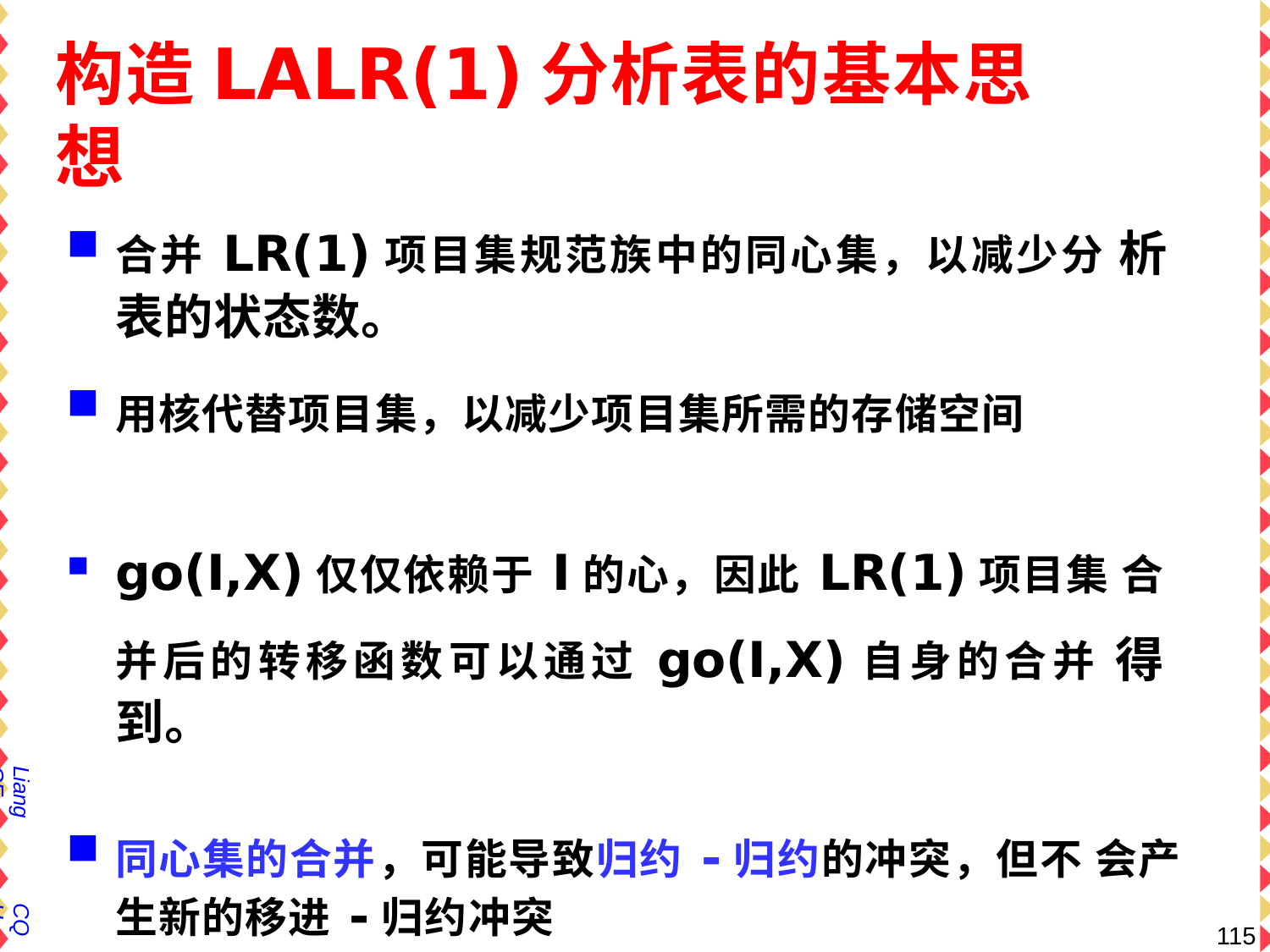

# 构造LALR(1)分析表的基本思想
合并LR(1)项目集规范族中的同心集，以减少分 析表的状态数。
用核代替项目集，以减少项目集所需的存储空间

go(I,X)仅仅依赖于I的心，因此LR(1)项目集 合并后的转移函数可以通过go(I,X)自身的合并 得到。

同心集的合并，可能导致归约-归约的冲突，但不 会产生新的移进-归约冲突
Liang GE
CQU
115